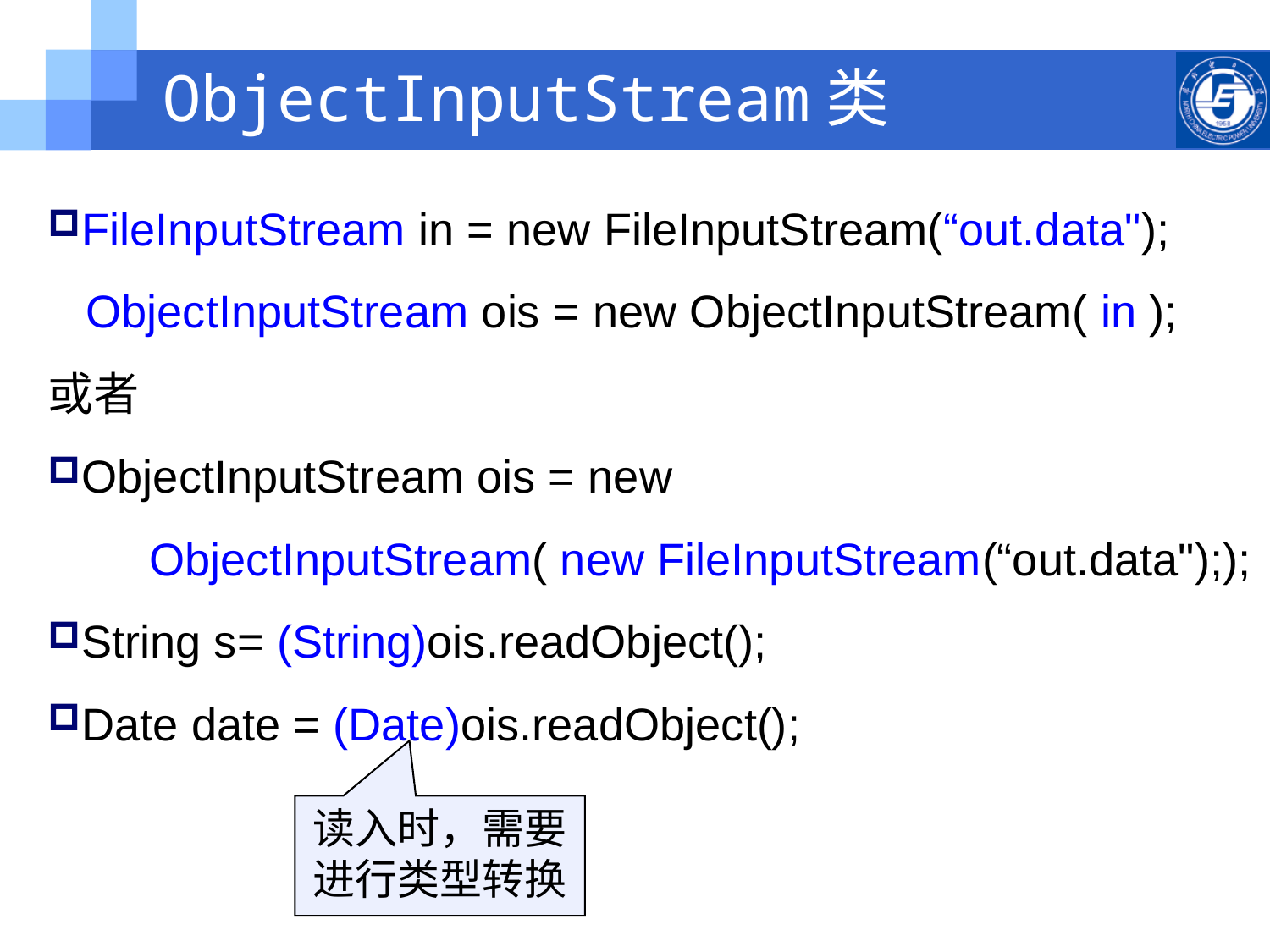

# ObjectInputStream类
FileInputStream in = new FileInputStream(“out.data");
   ObjectInputStream ois = new ObjectInputStream( in );
或者
ObjectInputStream ois = new
        ObjectInputStream( new FileInputStream(“out.data"););
String s= (String)ois.readObject();
Date date = (Date)ois.readObject();
读入时，需要进行类型转换